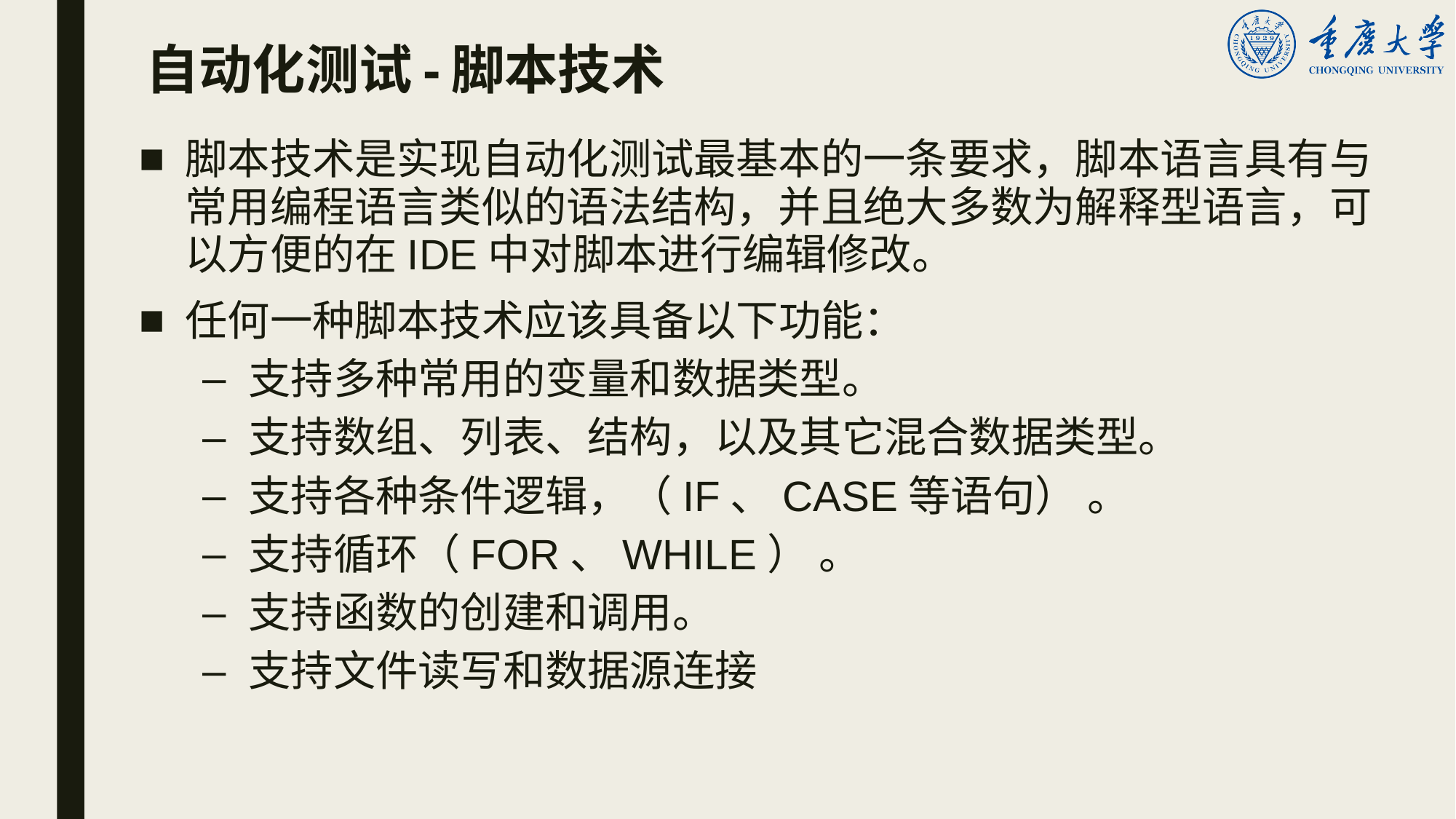

# 自动化测试-脚本技术
脚本技术是实现自动化测试最基本的一条要求，脚本语言具有与常用编程语言类似的语法结构，并且绝大多数为解释型语言，可以方便的在IDE中对脚本进行编辑修改。
任何一种脚本技术应该具备以下功能：
支持多种常用的变量和数据类型。
支持数组、列表、结构，以及其它混合数据类型。
支持各种条件逻辑，（IF、CASE等语句） 。
支持循环（FOR、WHILE） 。
支持函数的创建和调用。
支持文件读写和数据源连接